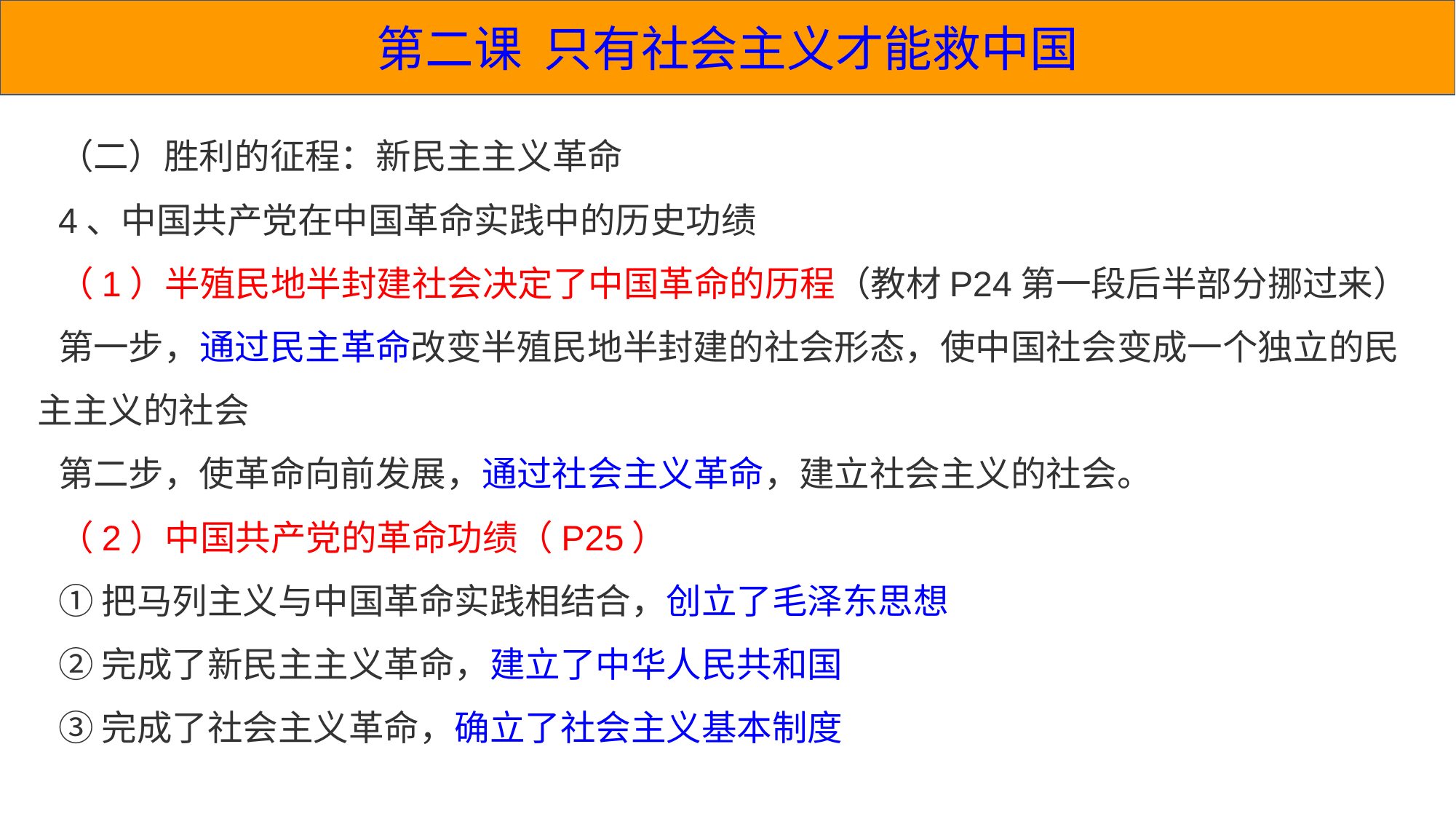

第二课  只有社会主义才能救中国
（二）胜利的征程：新民主主义革命
4、中国共产党在中国革命实践中的历史功绩
（1）半殖民地半封建社会决定了中国革命的历程（教材P24第一段后半部分挪过来）
第一步，通过民主革命改变半殖民地半封建的社会形态，使中国社会变成一个独立的民主主义的社会
第二步，使革命向前发展，通过社会主义革命，建立社会主义的社会。
（2）中国共产党的革命功绩（P25）
①把马列主义与中国革命实践相结合，创立了毛泽东思想
②完成了新民主主义革命，建立了中华人民共和国
③完成了社会主义革命，确立了社会主义基本制度